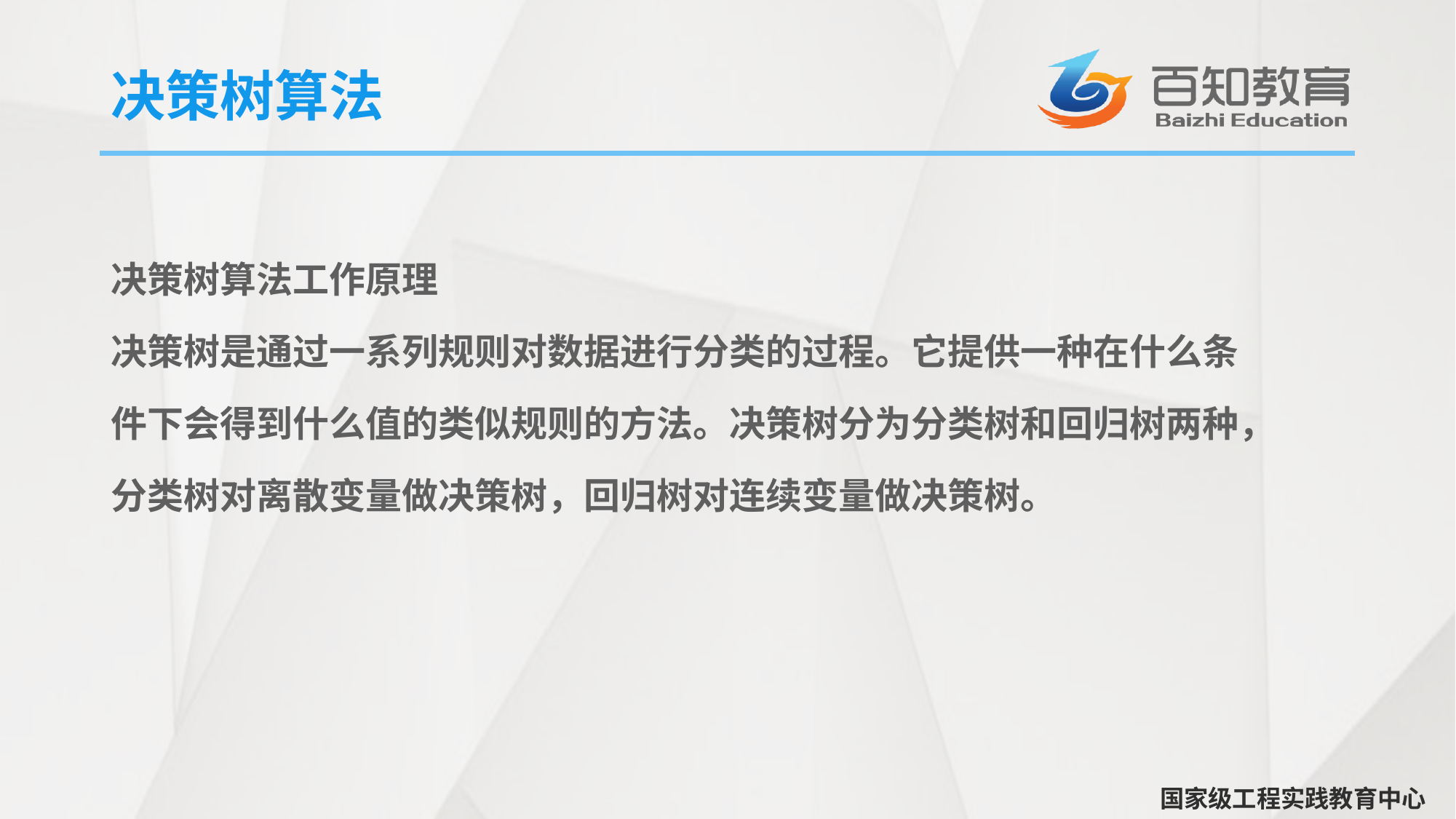

# 决策树算法

决策树算法工作原理
决策树是通过一系列规则对数据进行分类的过程。它提供一种在什么条
件下会得到什么值的类似规则的方法。决策树分为分类树和回归树两种，
分类树对离散变量做决策树，回归树对连续变量做决策树。